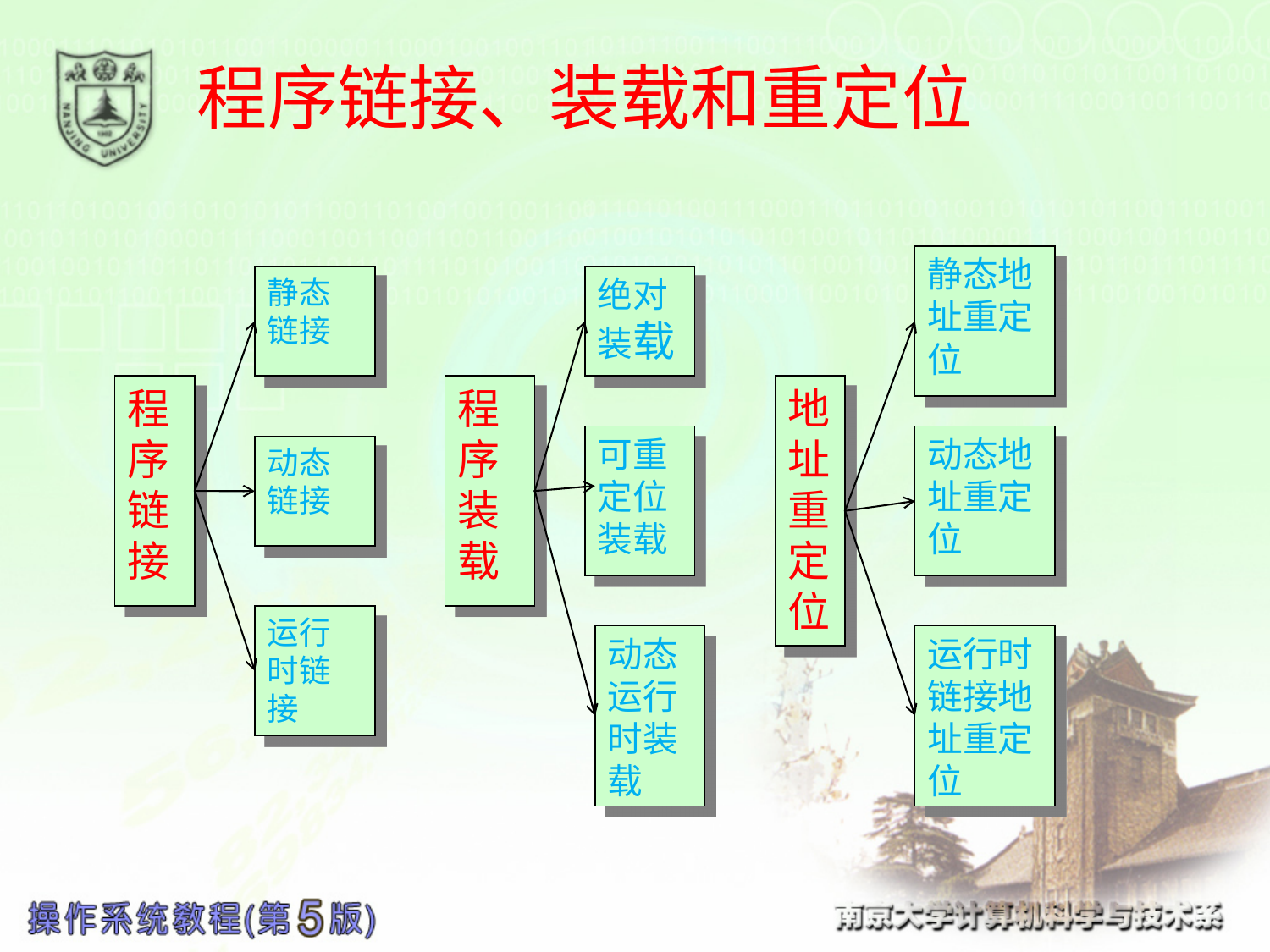

# 程序链接、装载和重定位
静态地址重定位

静态链接
绝对装载
程序链接

程序装载

地址重定位
可重定位装载
动态地址重定位
动态链接
运行时链接
动态运行时装载
运行时链接地址重定位